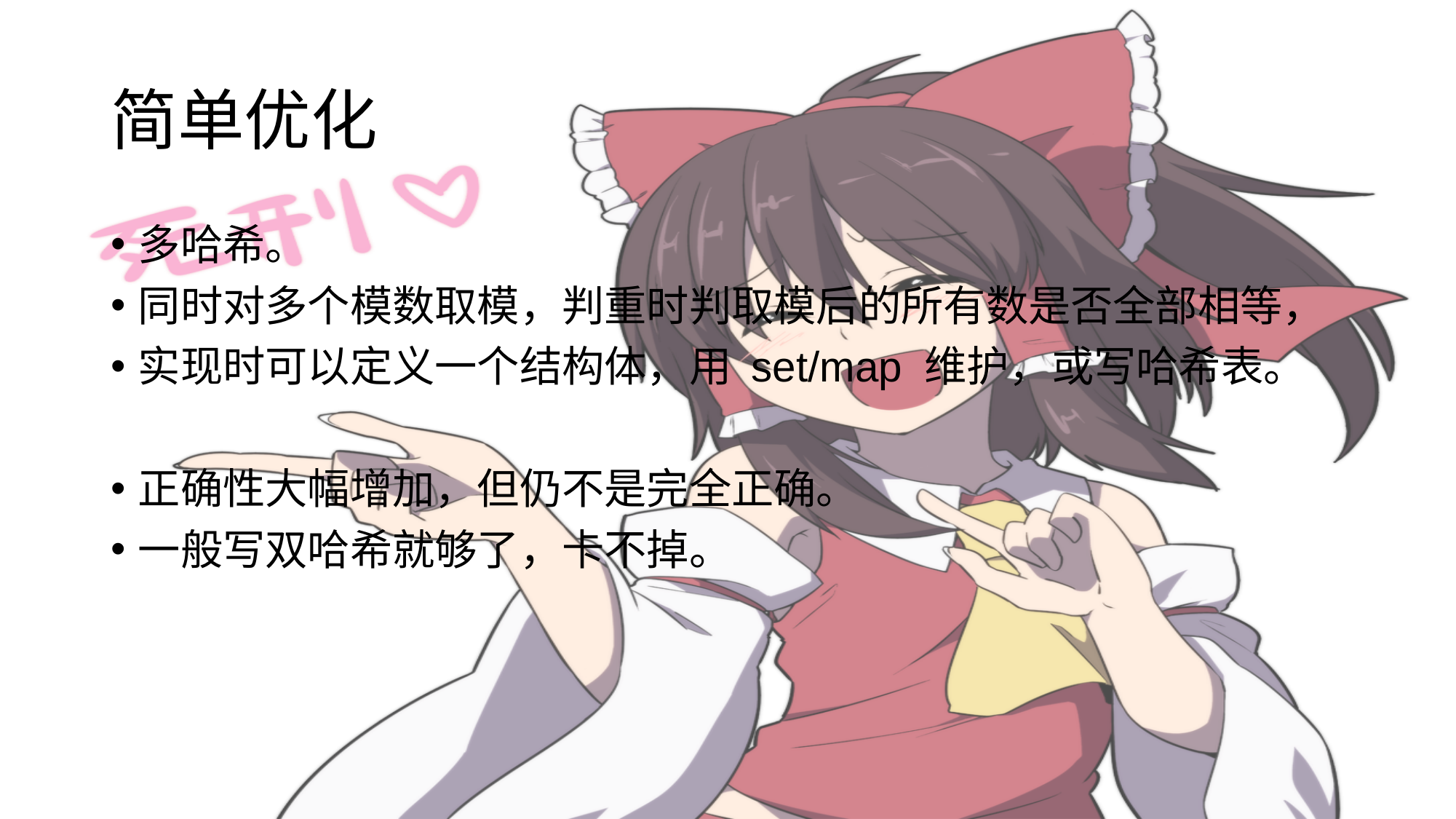

# 简单优化
多哈希。
同时对多个模数取模，判重时判取模后的所有数是否全部相等，
实现时可以定义一个结构体，用 set/map 维护，或写哈希表。

正确性大幅增加，但仍不是完全正确。
一般写双哈希就够了，卡不掉。